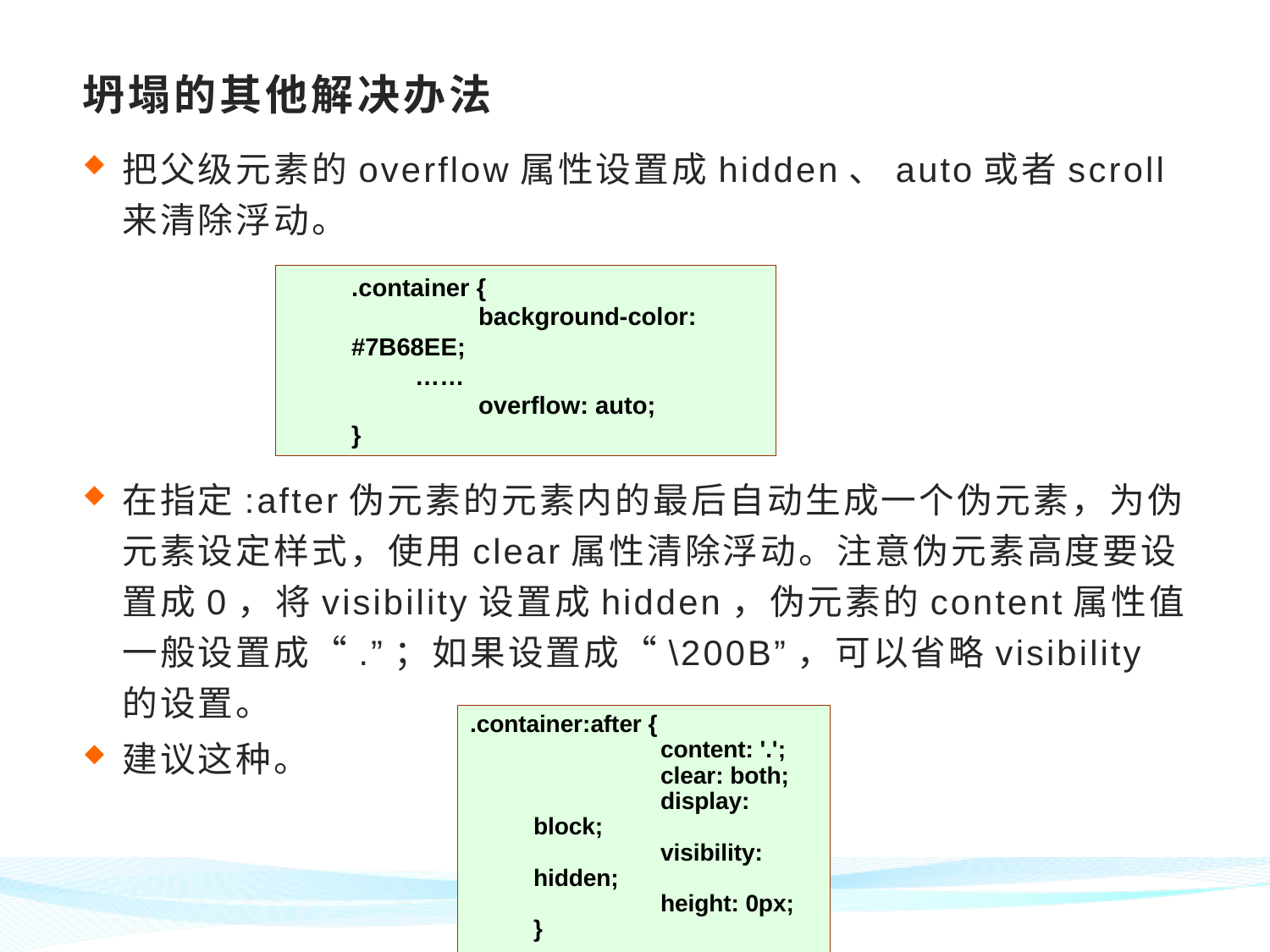

# 坍塌的其他解决办法
把父级元素的overflow属性设置成hidden、auto或者scroll来清除浮动。

在指定:after伪元素的元素内的最后自动生成一个伪元素，为伪元素设定样式，使用clear属性清除浮动。注意伪元素高度要设置成0，将visibility设置成hidden，伪元素的content属性值一般设置成“.”；如果设置成“\200B”，可以省略visibility的设置。
建议这种。
	.container {
		background-color: #7B68EE;
……
		overflow: auto;
	}
.container:after {
		content: '.';
		clear: both;
		display: block;
		visibility: hidden;
		height: 0px;
	}

100